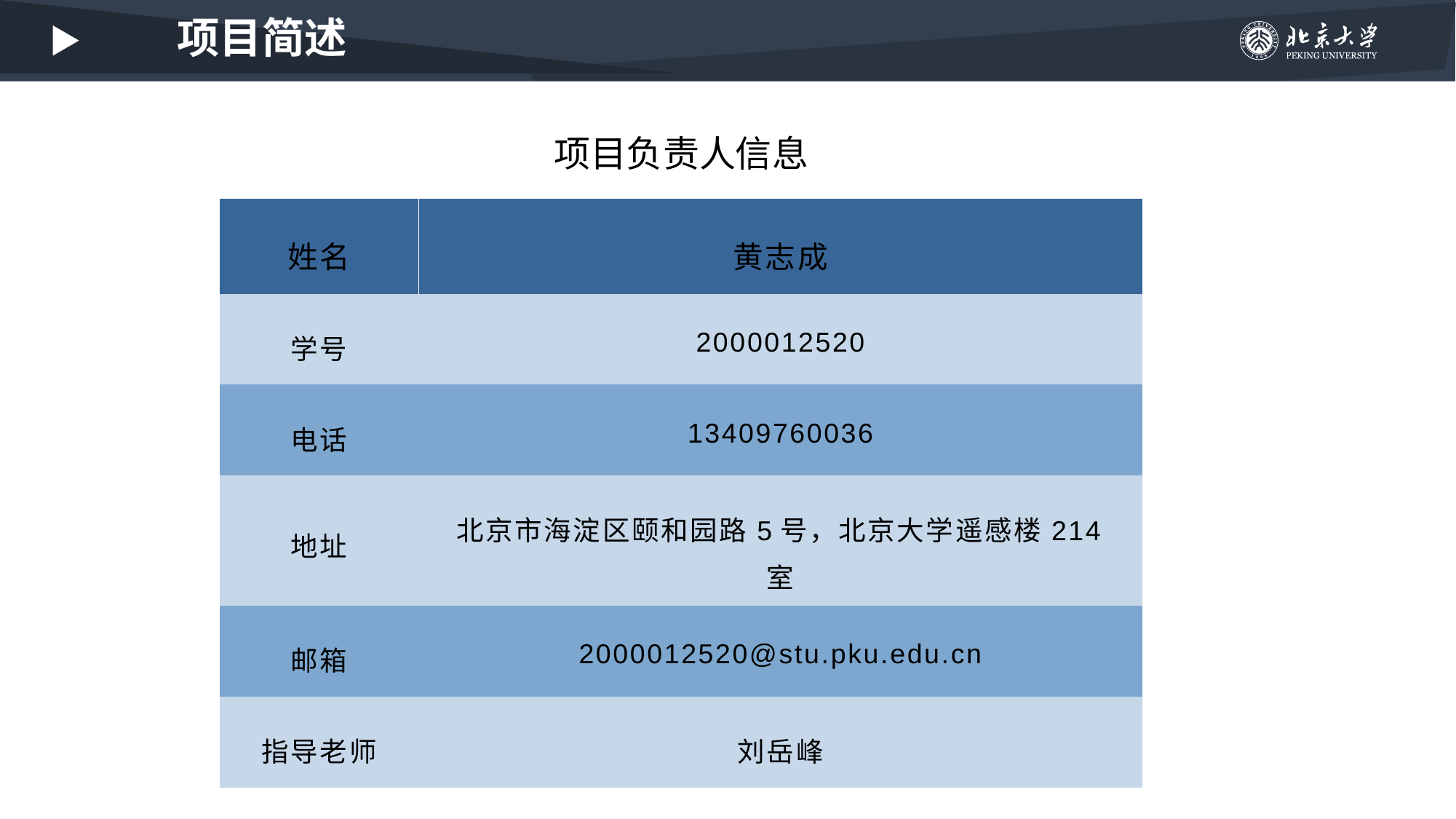

项目简述
项目负责人信息
| 姓名 | 黄志成 |
| --- | --- |
| 学号 | 2000012520 |
| 电话 | 13409760036 |
| 地址 | 北京市海淀区颐和园路5号，北京大学遥感楼214室 |
| 邮箱 | 2000012520@stu.pku.edu.cn |
| 指导老师 | 刘岳峰 |